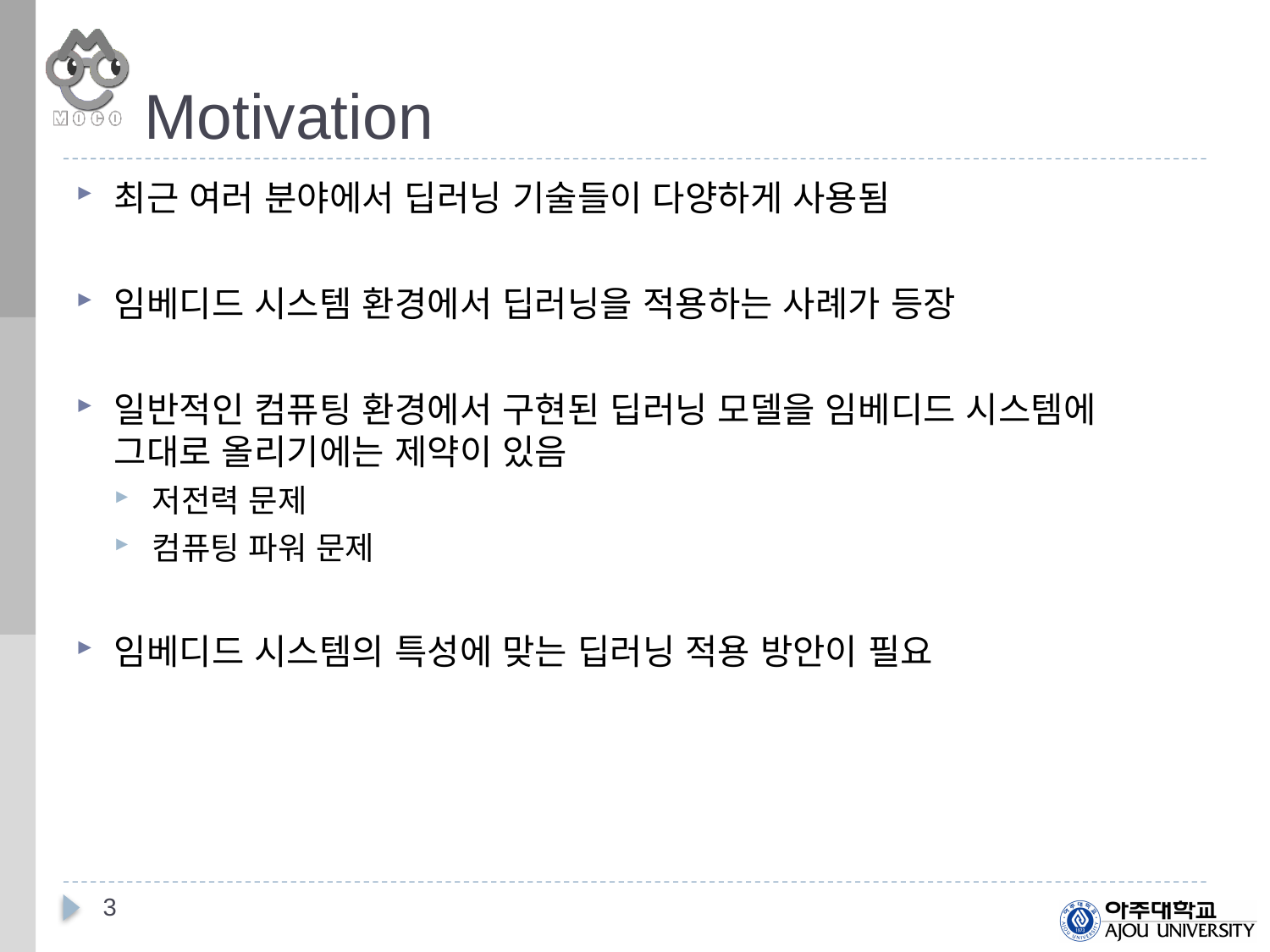

# Motivation
최근 여러 분야에서 딥러닝 기술들이 다양하게 사용됨

임베디드 시스템 환경에서 딥러닝을 적용하는 사례가 등장

일반적인 컴퓨팅 환경에서 구현된 딥러닝 모델을 임베디드 시스템에 그대로 올리기에는 제약이 있음
저전력 문제
컴퓨팅 파워 문제

임베디드 시스템의 특성에 맞는 딥러닝 적용 방안이 필요
3